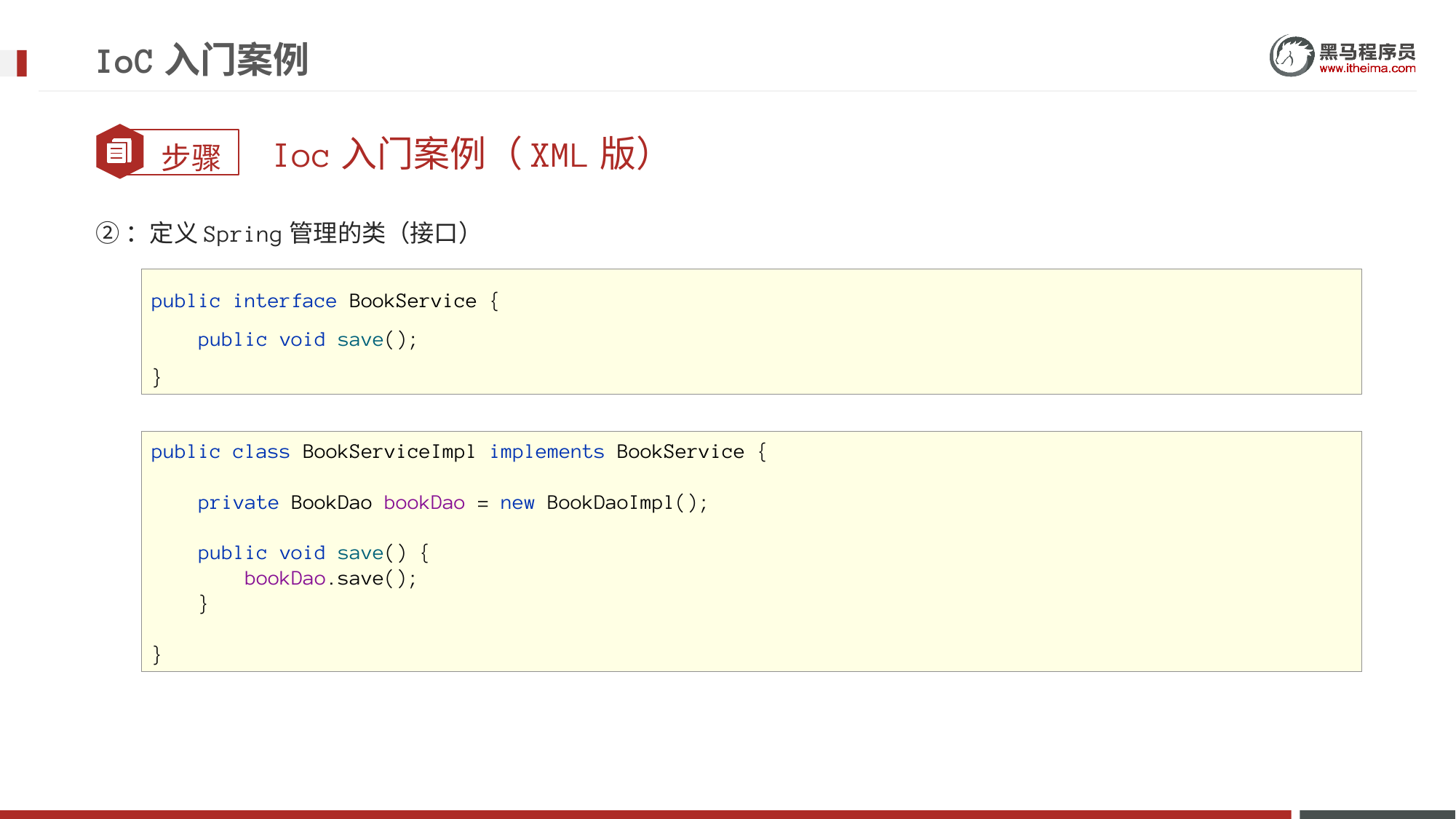

# IoC入门案例
Ioc入门案例（XML版）
②：定义Spring管理的类（接口）
public interface BookService {
    public void save();
}
public class BookServiceImpl implements BookService {
    private BookDao bookDao = new BookDaoImpl();
    public void save() {
        bookDao.save();
    }
}